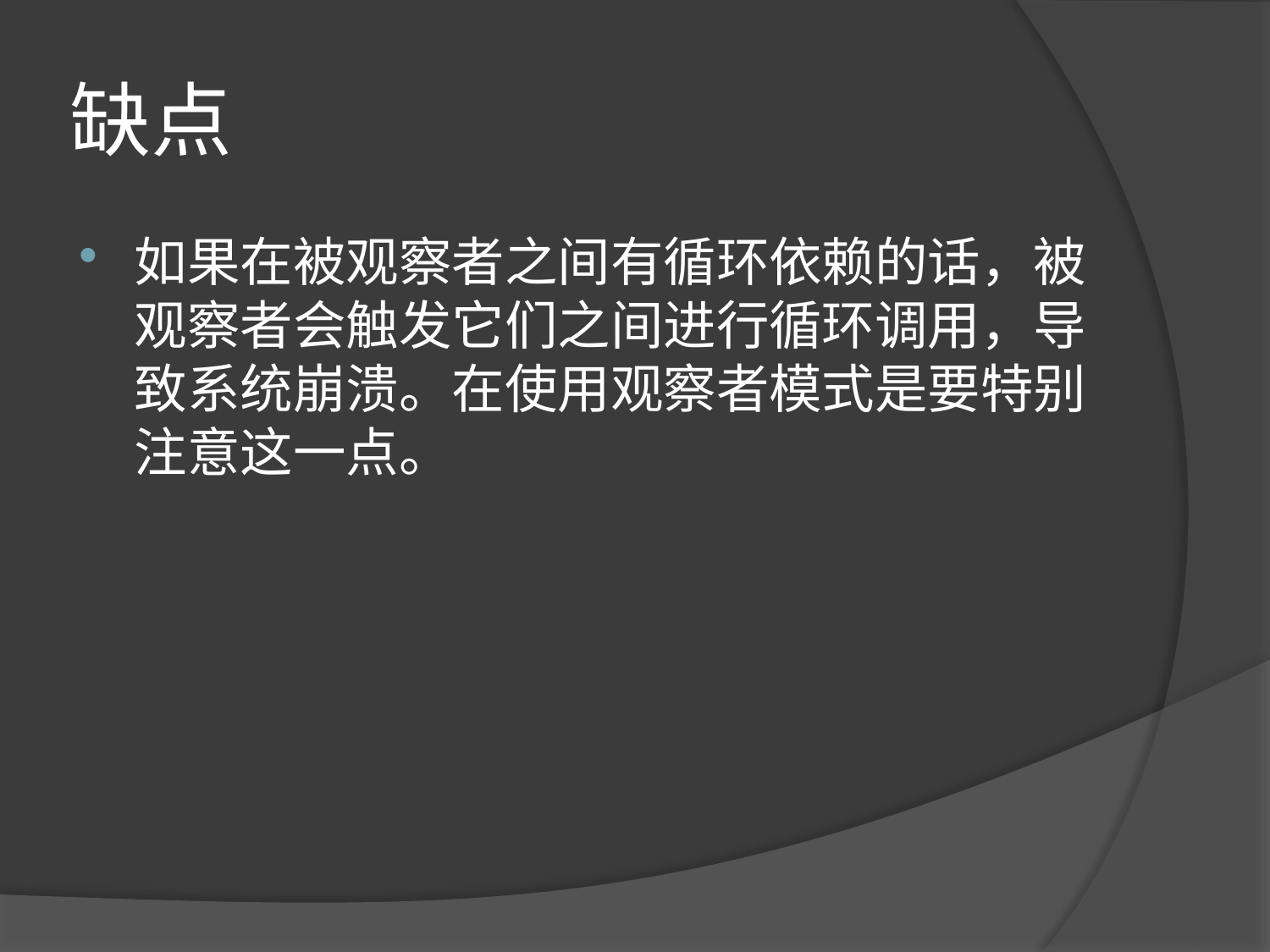

# 缺点
如果在被观察者之间有循环依赖的话，被观察者会触发它们之间进行循环调用，导致系统崩溃。在使用观察者模式是要特别注意这一点。